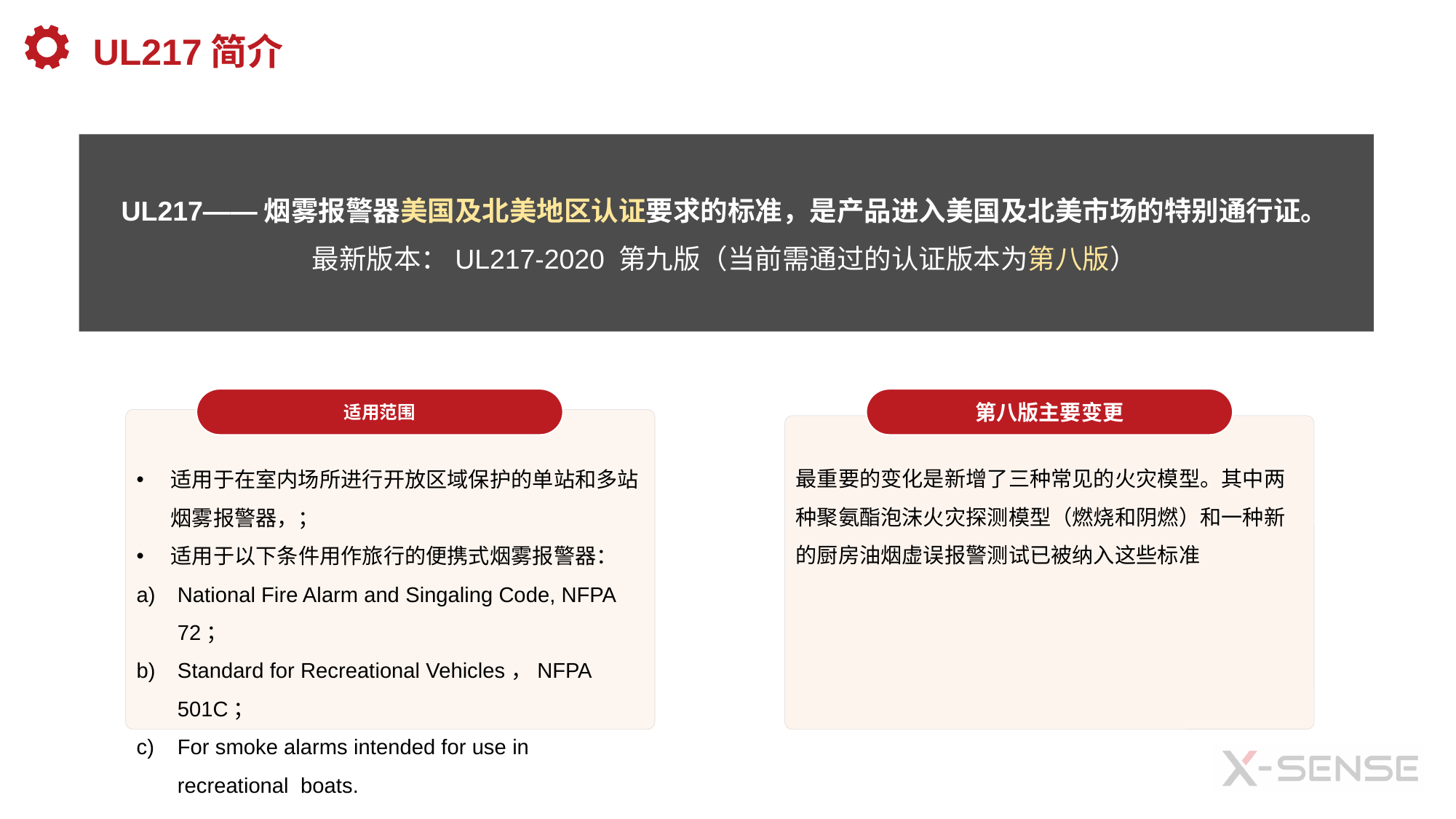

UL217简介

适用范围

适用于在室内场所进行开放区域保护的单站和多站烟雾报警器，；
适用于以下条件用作旅行的便携式烟雾报警器：
National Fire Alarm and Singaling Code, NFPA 72；
Standard for Recreational Vehicles，NFPA 501C；
For smoke alarms intended for use in recreational  boats.
第八版主要变更

UL217——烟雾报警器美国及北美地区认证要求的标准，是产品进入美国及北美市场的特别通行证。
最新版本：UL217-2020 第九版（当前需通过的认证版本为第八版）
最重要的变化是新增了三种常见的火灾模型。其中两种聚氨酯泡沫火灾探测模型（燃烧和阴燃）和一种新的厨房油烟虚误报警测试已被纳入这些标准